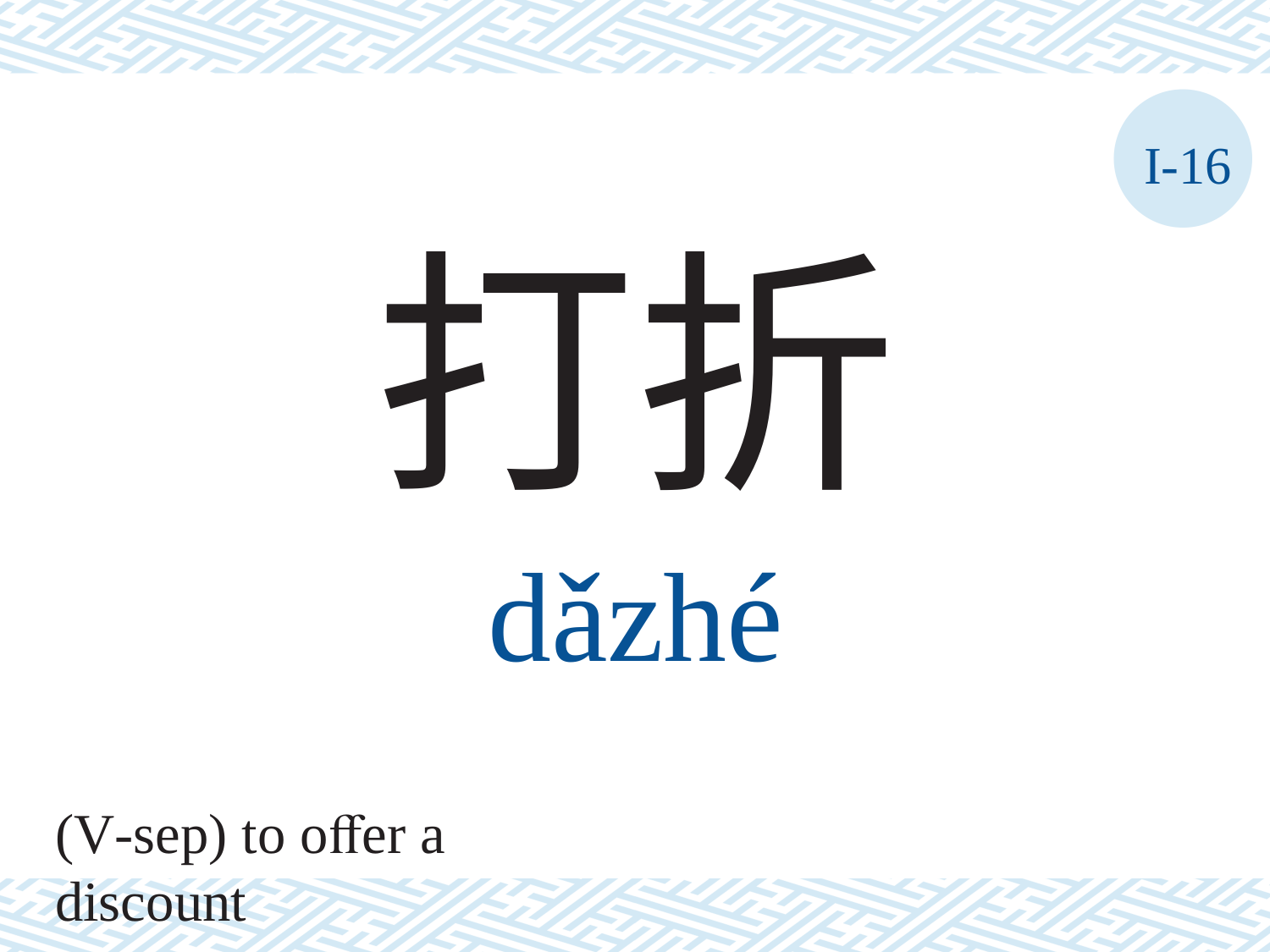

I-16
打折
dǎzhé
(V-sep) to oﬀer a discount